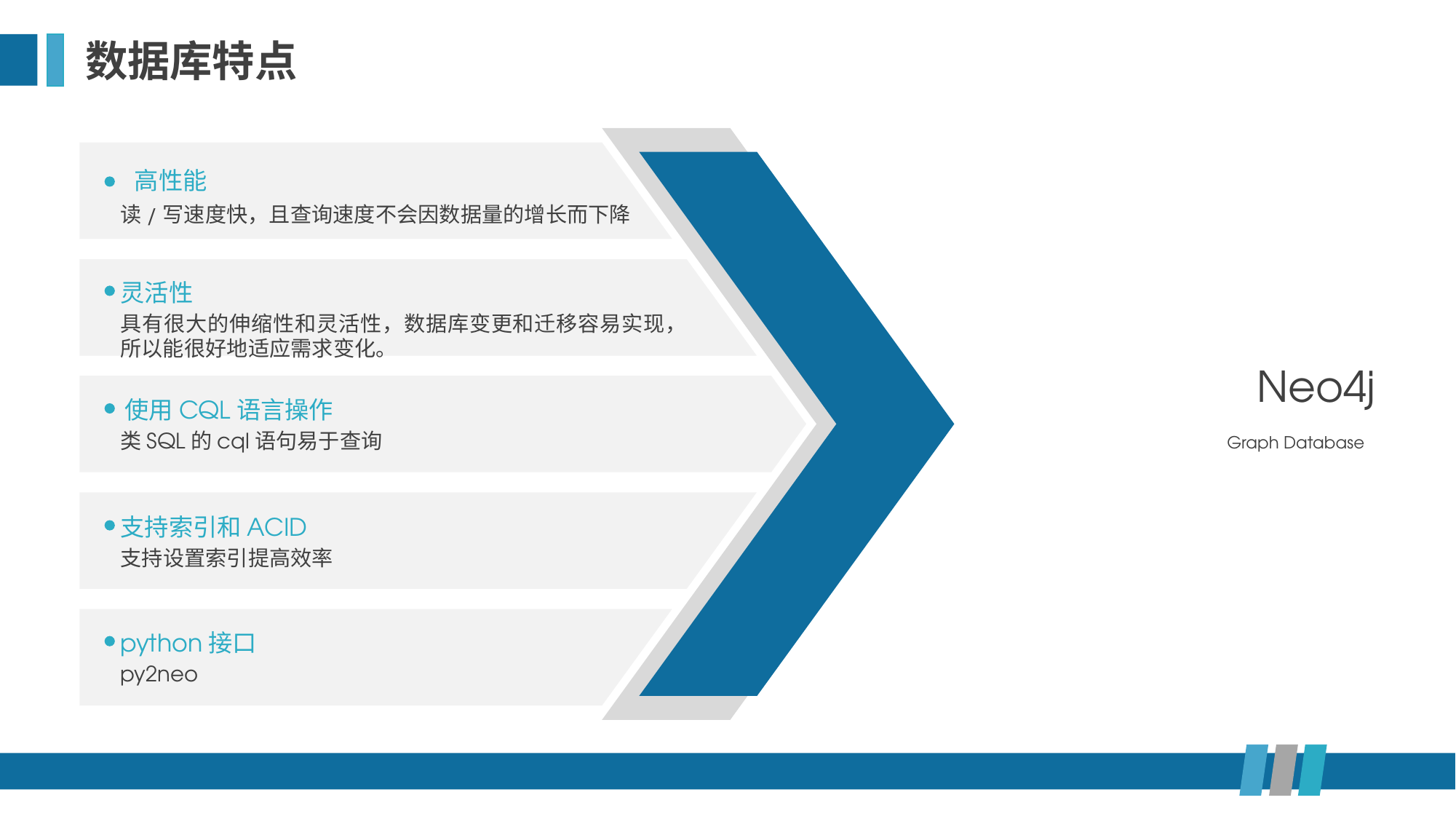

数据库特点

高性能

读/写速度快，且查询速度不会因数据量的增长而下降

灵活性

具有很大的伸缩性和灵活性，数据库变更和迁移容易实现，所以能很好地适应需求变化。
Neo4j
Graph Database

使用CQL语言操作

类SQL的cql语句易于查询

支持索引和ACID

支持设置索引提高效率

python接口

py2neo